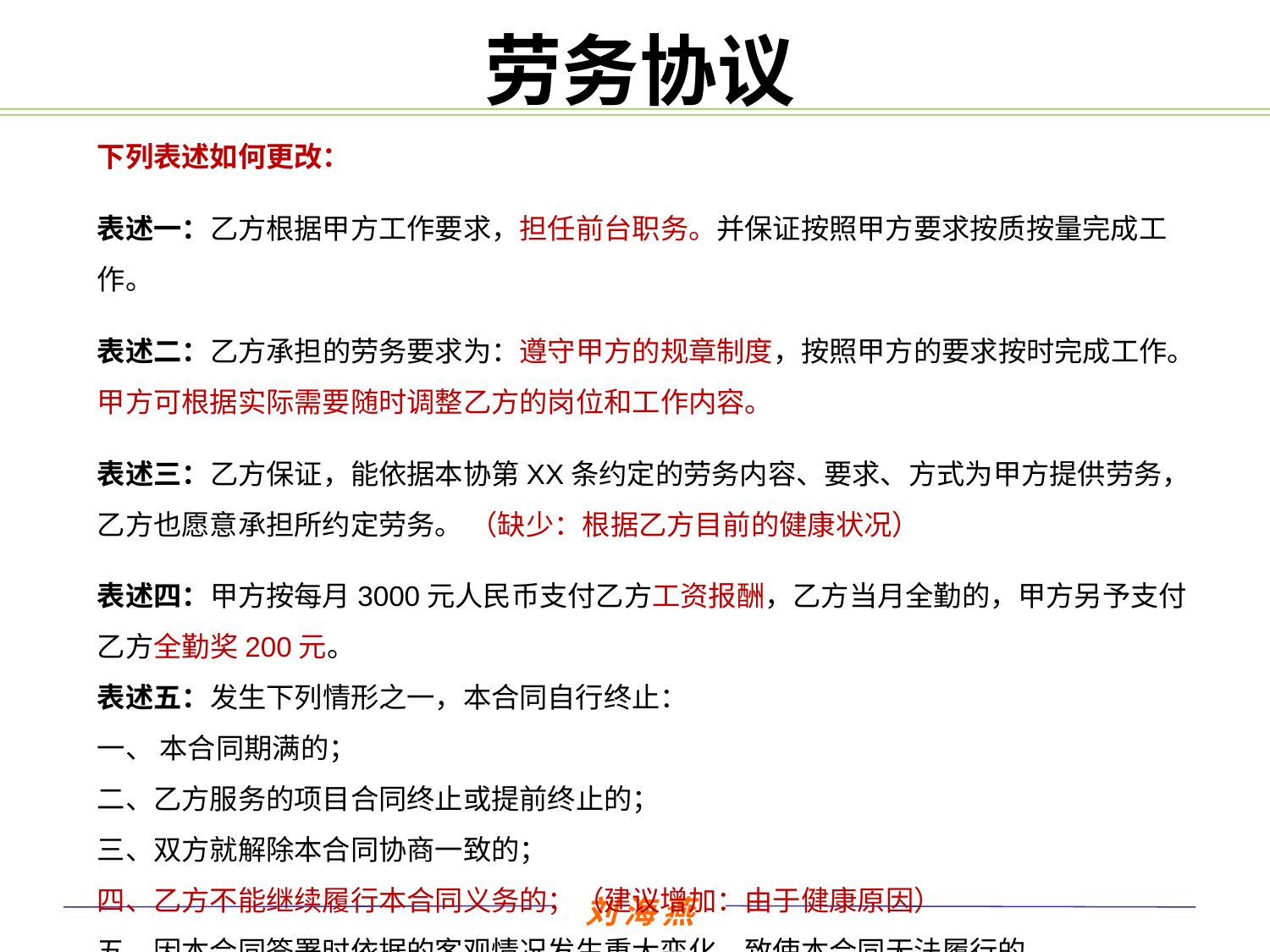

# 劳务协议
下列表述如何更改：
表述一：乙方根据甲方工作要求，担任前台职务。并保证按照甲方要求按质按量完成工作。
表述二：乙方承担的劳务要求为：遵守甲方的规章制度，按照甲方的要求按时完成工作。甲方可根据实际需要随时调整乙方的岗位和工作内容。
表述三：乙方保证，能依据本协第XX条约定的劳务内容、要求、方式为甲方提供劳务，乙方也愿意承担所约定劳务。 （缺少：根据乙方目前的健康状况）
表述四：甲方按每月3000元人民币支付乙方工资报酬，乙方当月全勤的，甲方另予支付乙方全勤奖200元。
表述五：发生下列情形之一，本合同自行终止：
一、 本合同期满的；
二、乙方服务的项目合同终止或提前终止的；
三、双方就解除本合同协商一致的；
四、乙方不能继续履行本合同义务的；（建议增加：由于健康原因）
五、因本合同签署时依据的客观情况发生重大变化，致使本合同无法履行的。